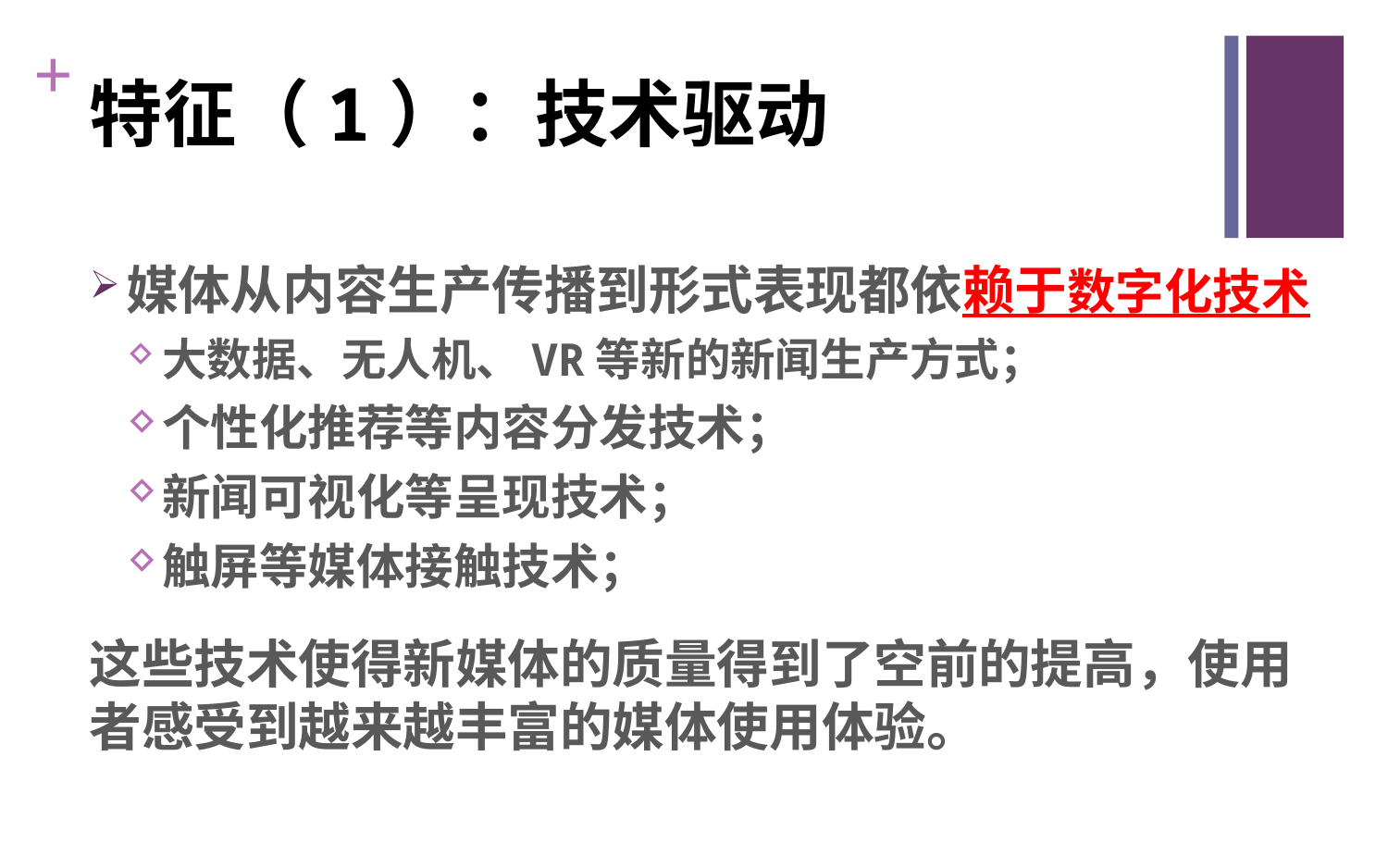

# 特征（1）：技术驱动
媒体从内容生产传播到形式表现都依赖于数字化技术
大数据、无人机、VR等新的新闻生产方式；
个性化推荐等内容分发技术；
新闻可视化等呈现技术；
触屏等媒体接触技术；
这些技术使得新媒体的质量得到了空前的提高，使用者感受到越来越丰富的媒体使用体验。